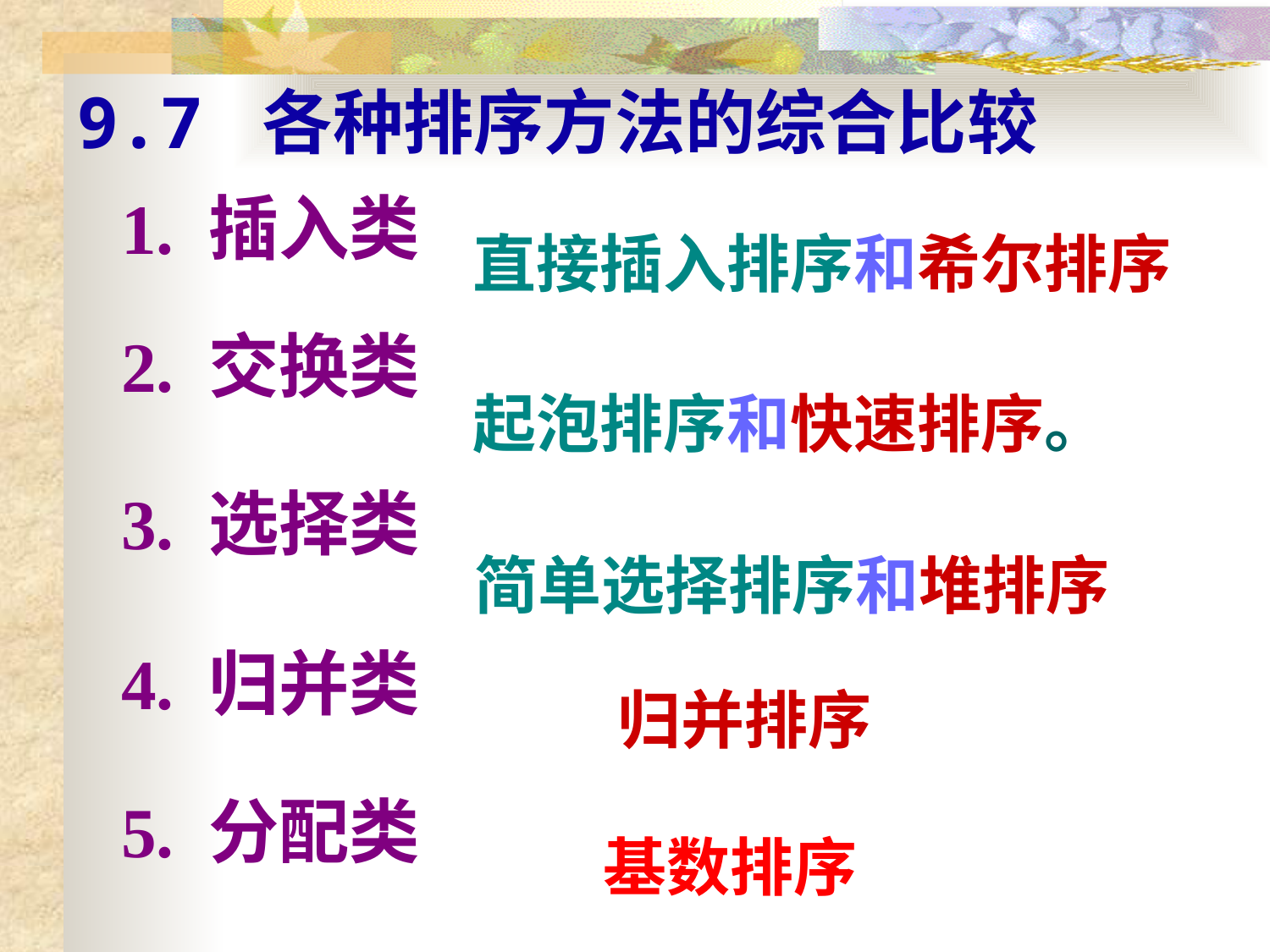

9.7 各种排序方法的综合比较
1. 插入类
直接插入排序和希尔排序
2. 交换类
起泡排序和快速排序。
3. 选择类
简单选择排序和堆排序
4. 归并类
   归并排序
5. 分配类
基数排序